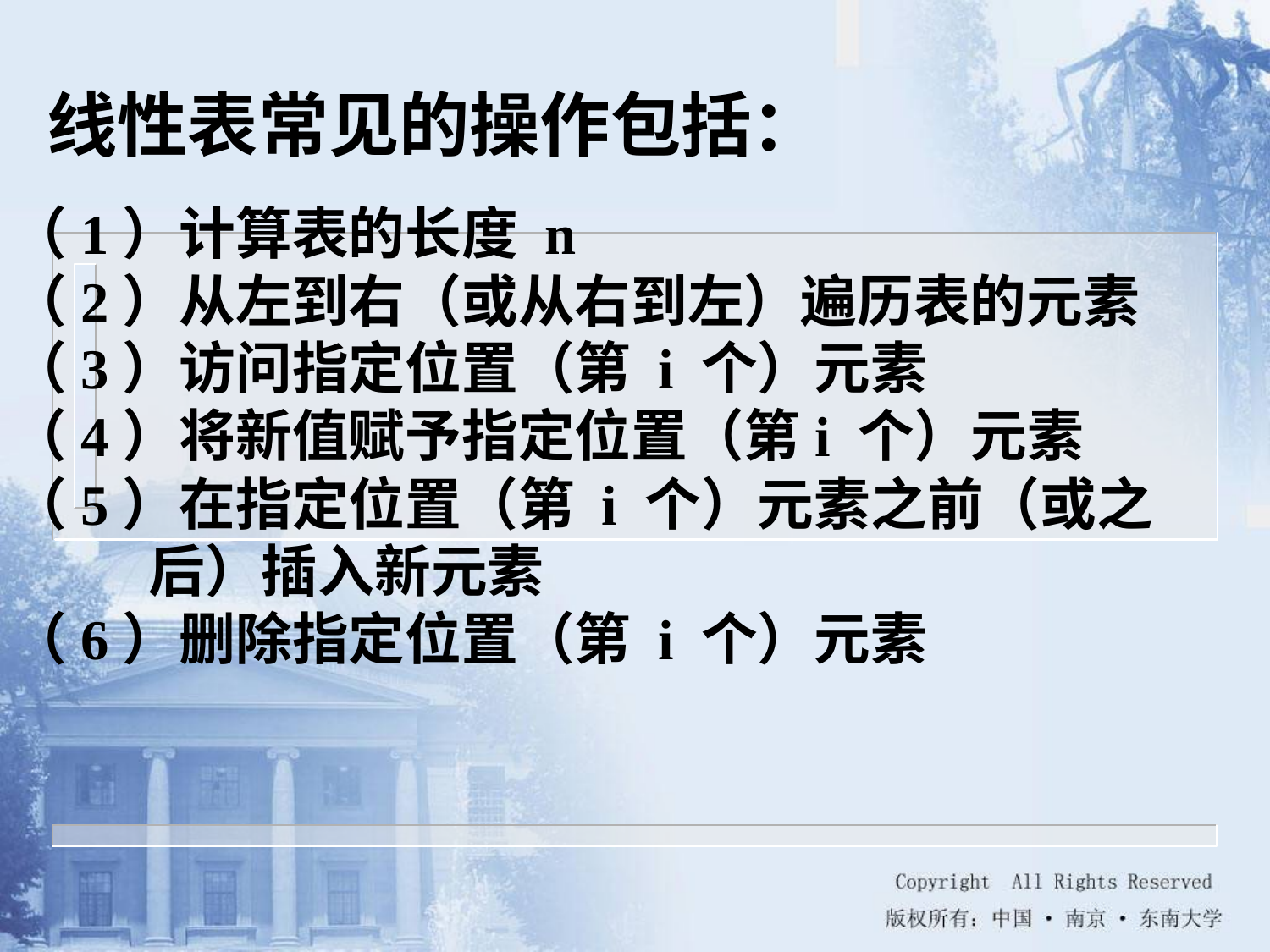

线性表常见的操作包括：
（1）计算表的长度 n
（2）从左到右（或从右到左）遍历表的元素
（3）访问指定位置（第 i 个）元素
（4）将新值赋予指定位置（第i 个）元素
（5）在指定位置（第 i 个）元素之前（或之后）插入新元素
（6）删除指定位置（第 i 个）元素